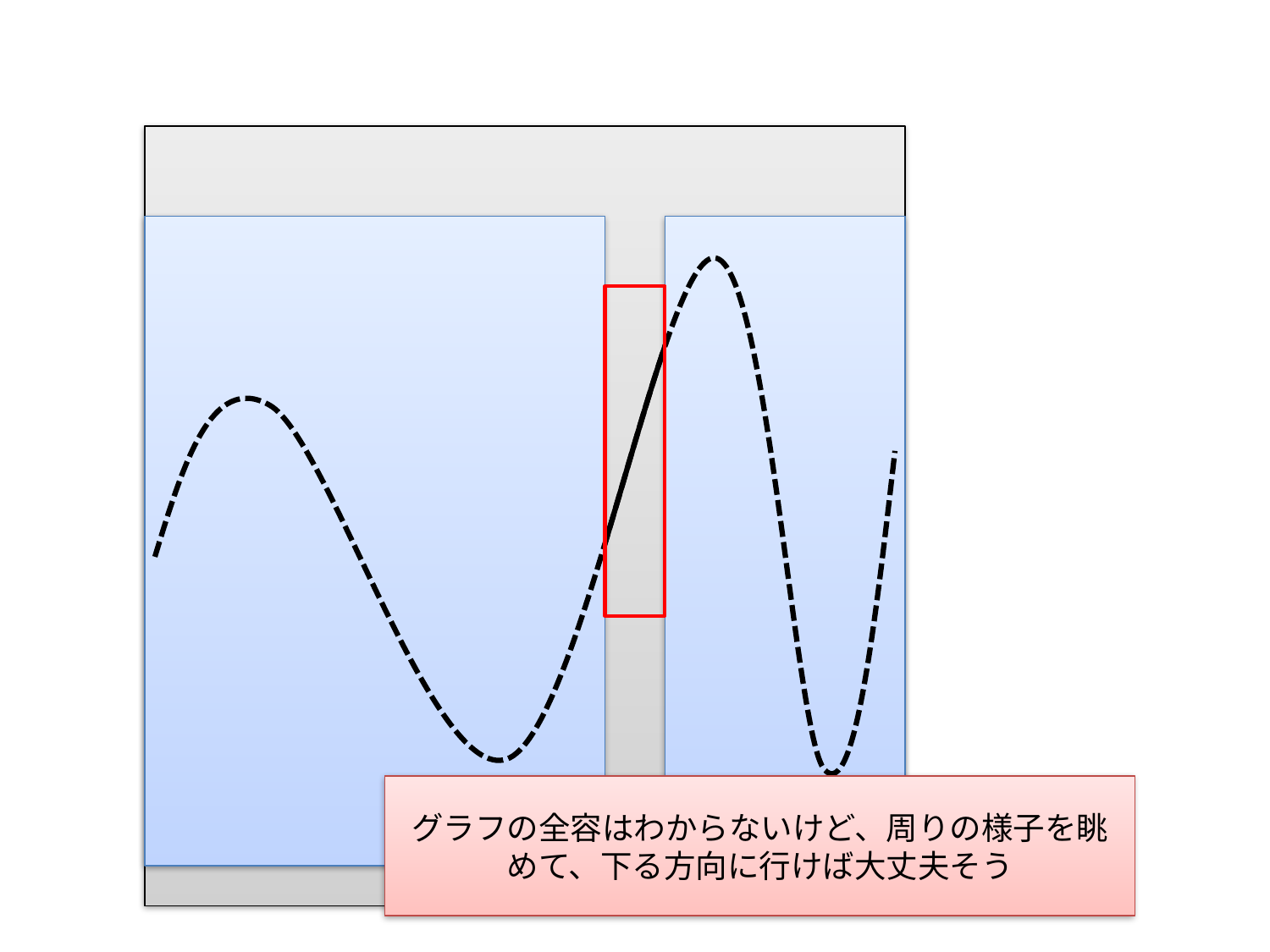

グラフの全容はわからないけど、周りの様子を眺めて、下る方向に行けば大丈夫そう